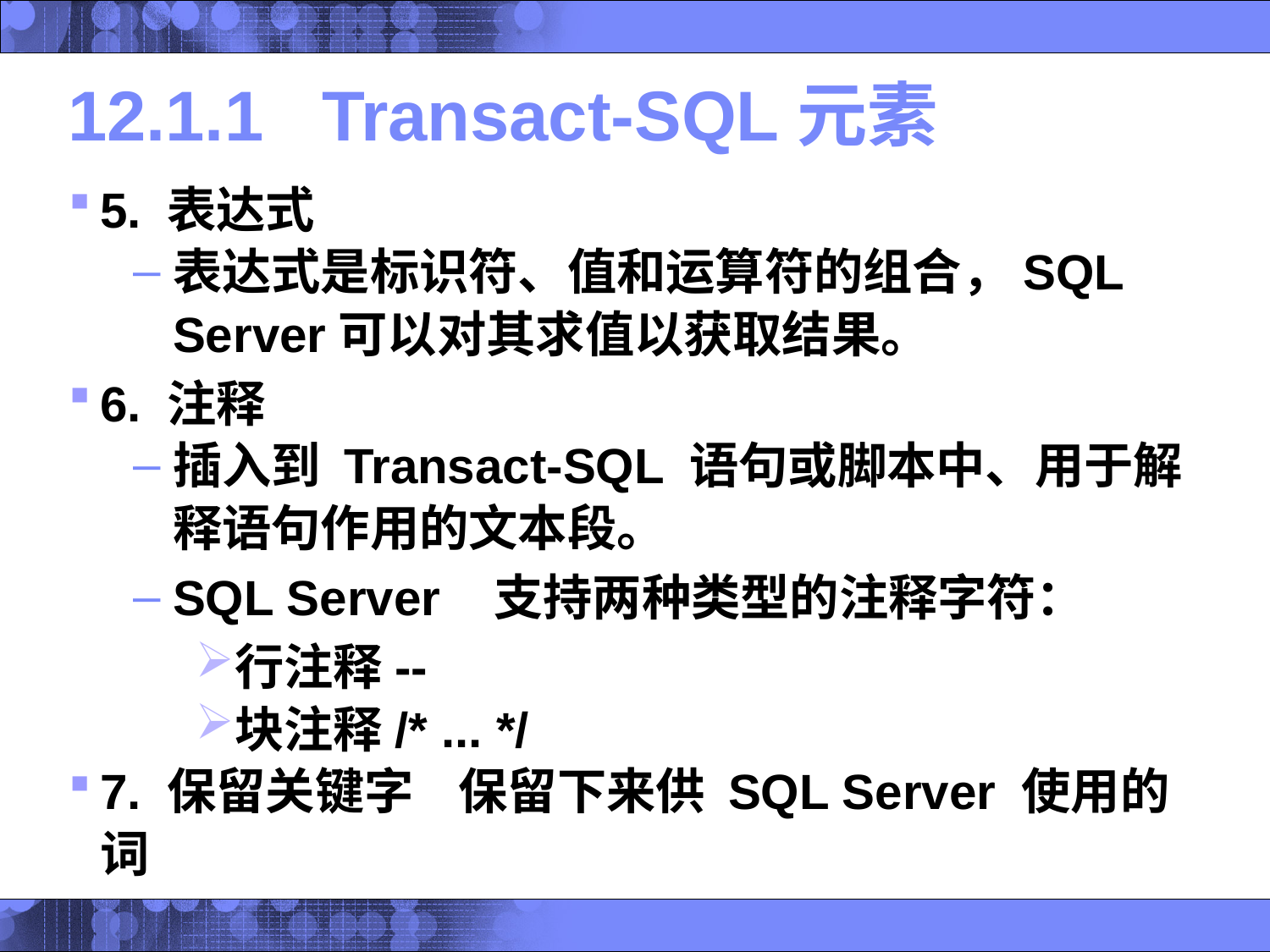

# 12.1.1	Transact-SQL元素
5. 表达式
表达式是标识符、值和运算符的组合，SQL Server可以对其求值以获取结果。
6. 注释
插入到 Transact-SQL 语句或脚本中、用于解释语句作用的文本段。
SQL Server   支持两种类型的注释字符：
行注释--
块注释/* ... */
7. 保留关键字    保留下来供 SQL Server 使用的词